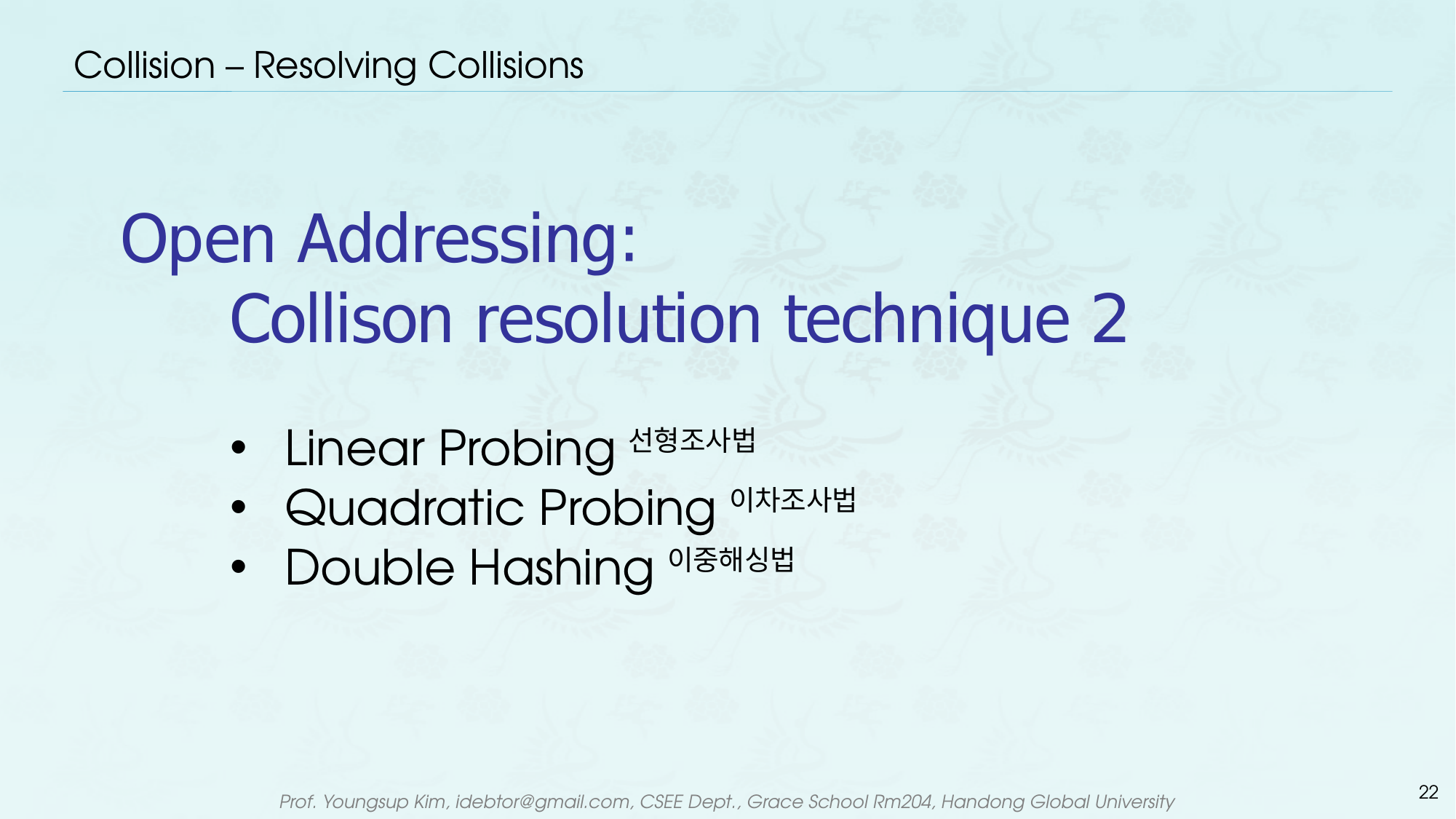

# Collision – Resolving Collisions

Open Addressing:
	Collison resolution technique 2

Linear Probing선형조사법
Quadratic Probing이차조사법
Double Hashing이중해싱법
22